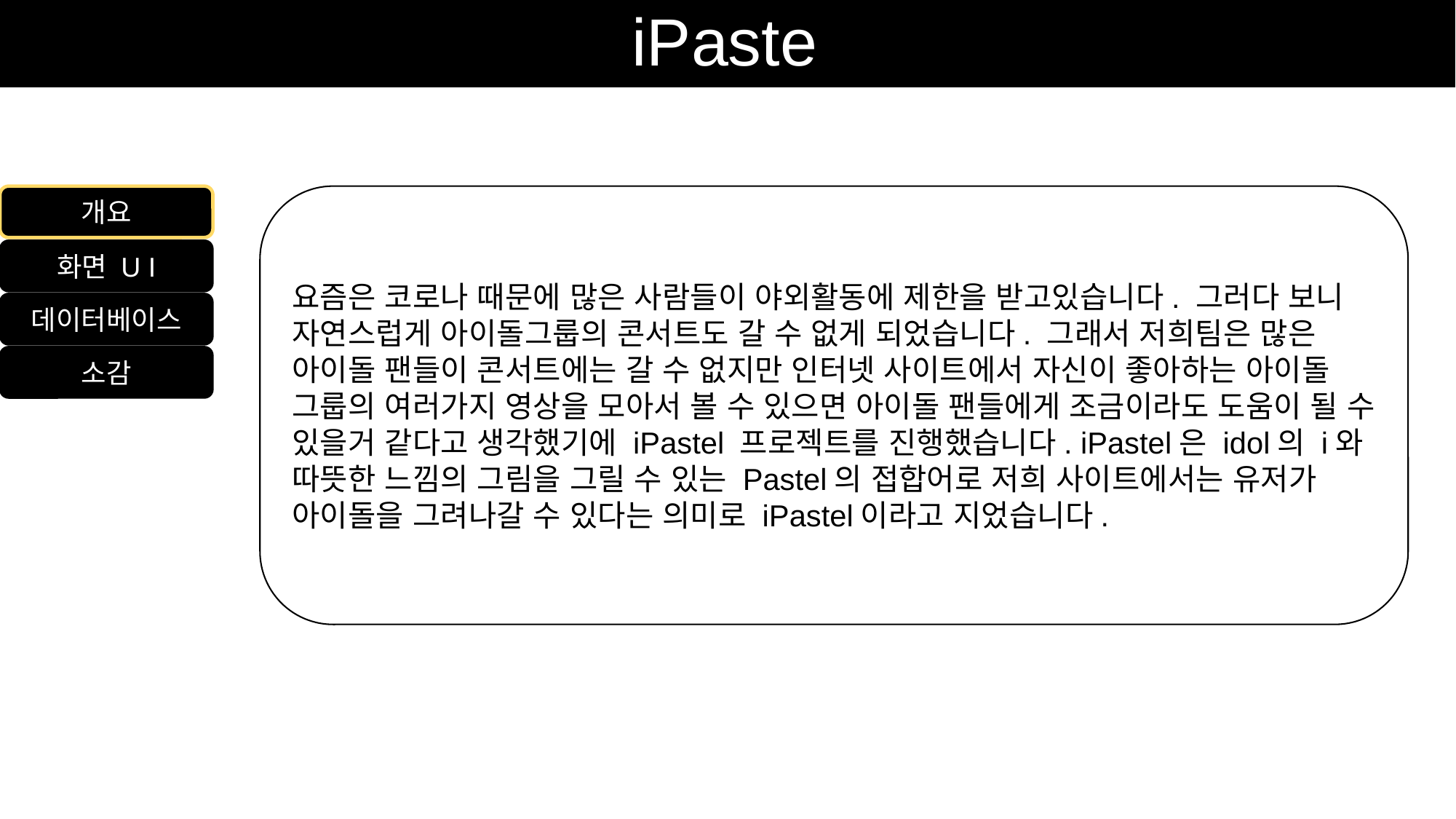

iPastel
개요
요즘은 코로나 때문에 많은 사람들이 야외활동에 제한을 받고있습니다. 그러다 보니 자연스럽게 아이돌그룹의 콘서트도 갈 수 없게 되었습니다. 그래서 저희팀은 많은 아이돌 팬들이 콘서트에는 갈 수 없지만 인터넷 사이트에서 자신이 좋아하는 아이돌 그룹의 여러가지 영상을 모아서 볼 수 있으면 아이돌 팬들에게 조금이라도 도움이 될 수 있을거 같다고 생각했기에 iPastel 프로젝트를 진행했습니다. iPastel은 idol의 i와 따뜻한 느낌의 그림을 그릴 수 있는 Pastel의 접합어로 저희 사이트에서는 유저가 아이돌을 그려나갈 수 있다는 의미로 iPastel이라고 지었습니다.
화면 U I
데이터베이스
소감